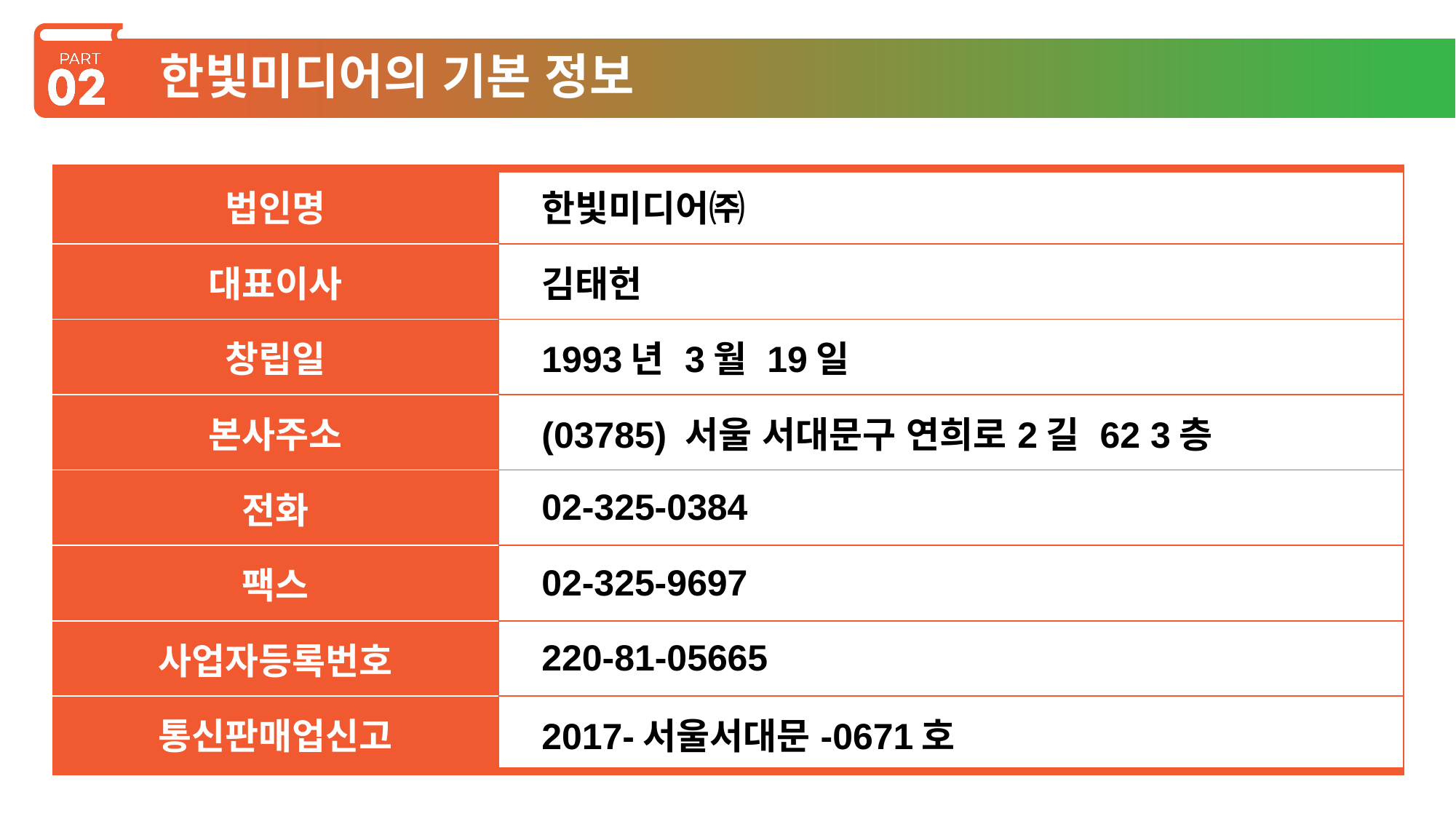

# 한빛미디어의 기본 정보
| 법인명 | 한빛미디어㈜ |
| --- | --- |
| 대표이사 | 김태헌 |
| 창립일 | 1993년 3월 19일 |
| 본사주소 | (03785) 서울 서대문구 연희로2길 62 3층 |
| 전화 | 02-325-0384 |
| 팩스 | 02-325-9697 |
| 사업자등록번호 | 220-81-05665 |
| 통신판매업신고 | 2017-서울서대문-0671호 |